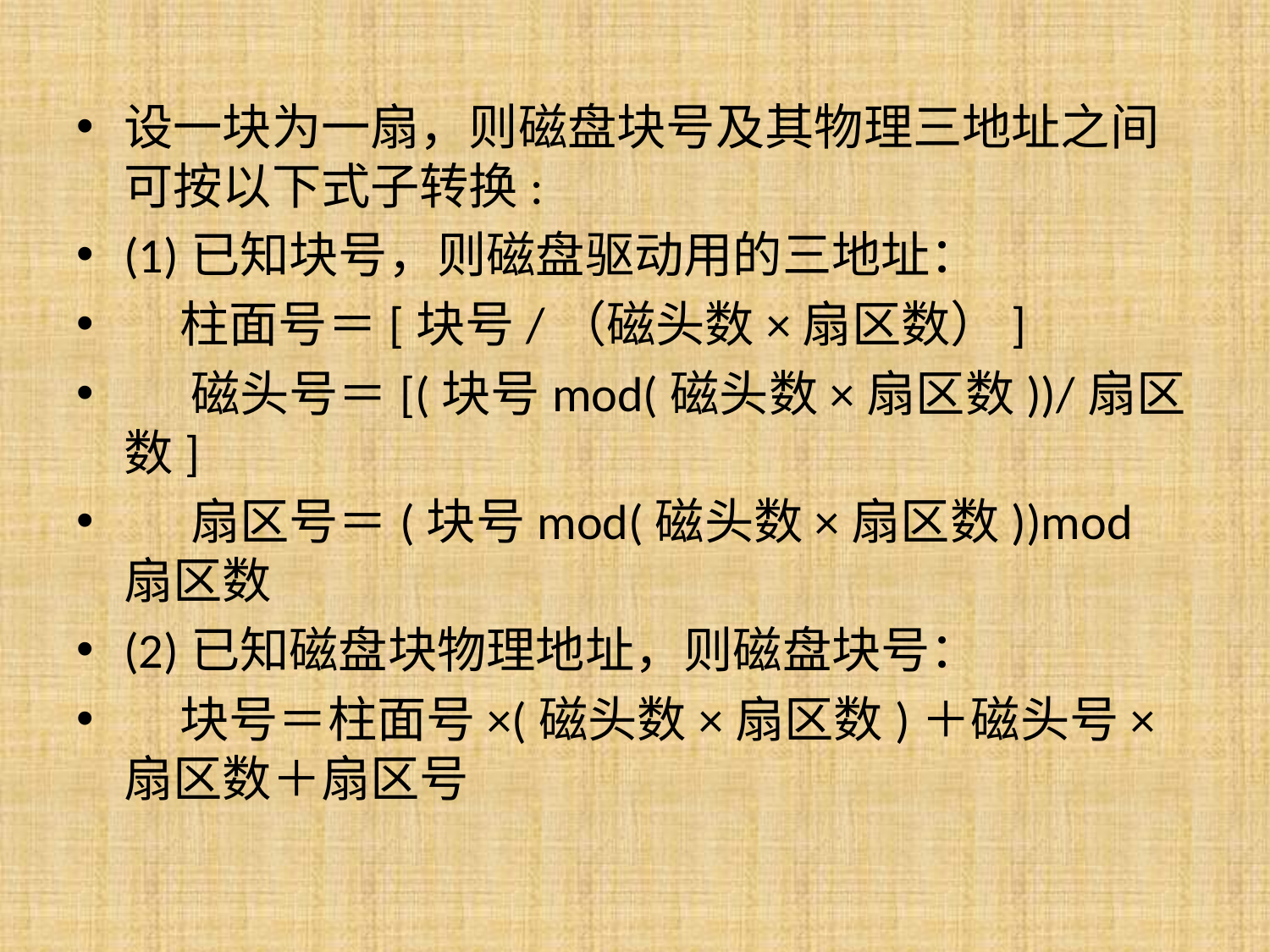

设一块为一扇，则磁盘块号及其物理三地址之间可按以下式子转换:
(1)已知块号，则磁盘驱动用的三地址：
    柱面号＝[块号/（磁头数×扇区数）]
     磁头号＝[(块号mod(磁头数×扇区数))/扇区数]
     扇区号＝(块号mod(磁头数×扇区数))mod 扇区数
(2)已知磁盘块物理地址，则磁盘块号：
    块号＝柱面号×(磁头数×扇区数)＋磁头号×扇区数＋扇区号